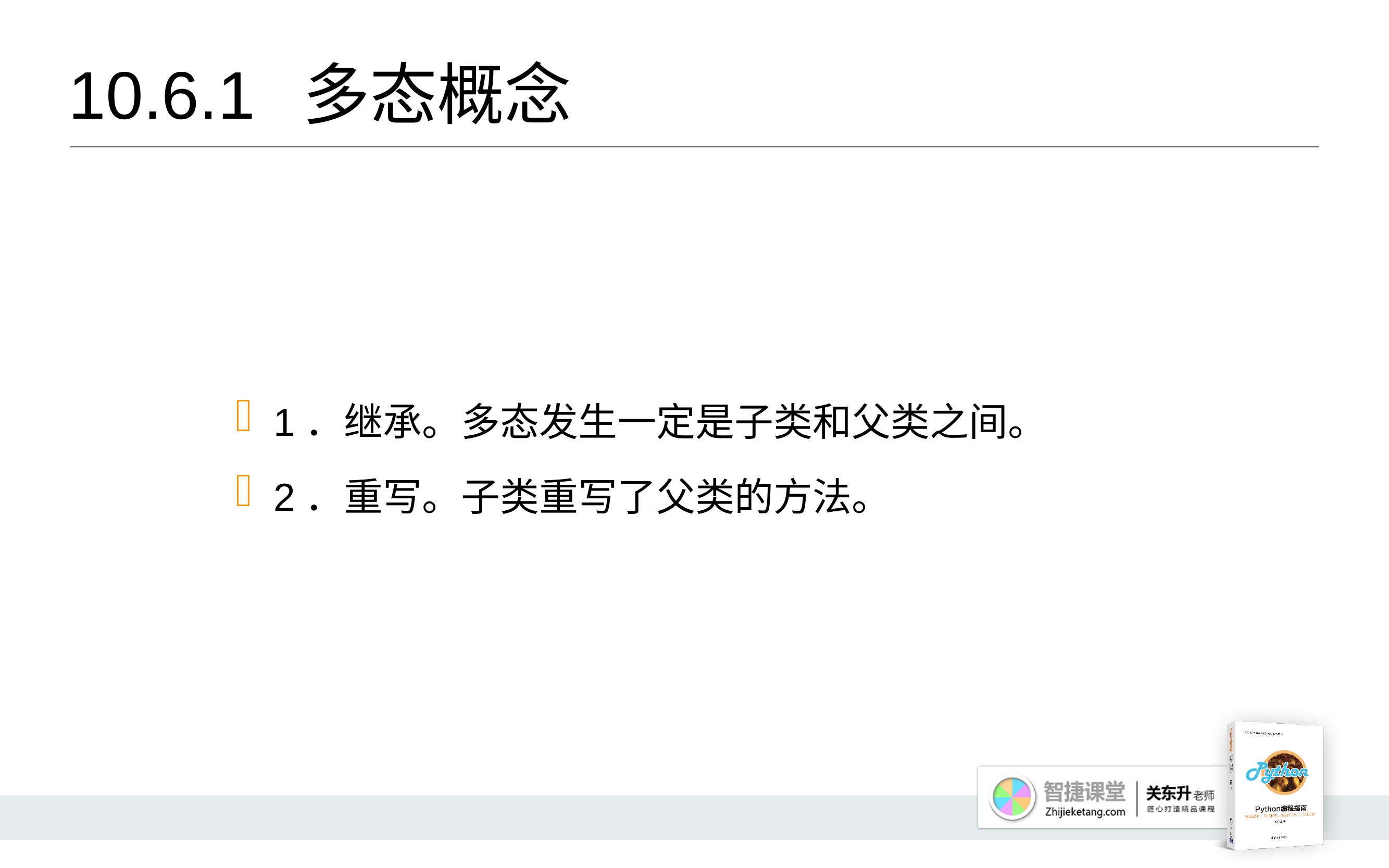

# 10.6.1 	多态概念
1．继承。多态发生一定是子类和父类之间。
2．重写。子类重写了父类的方法。